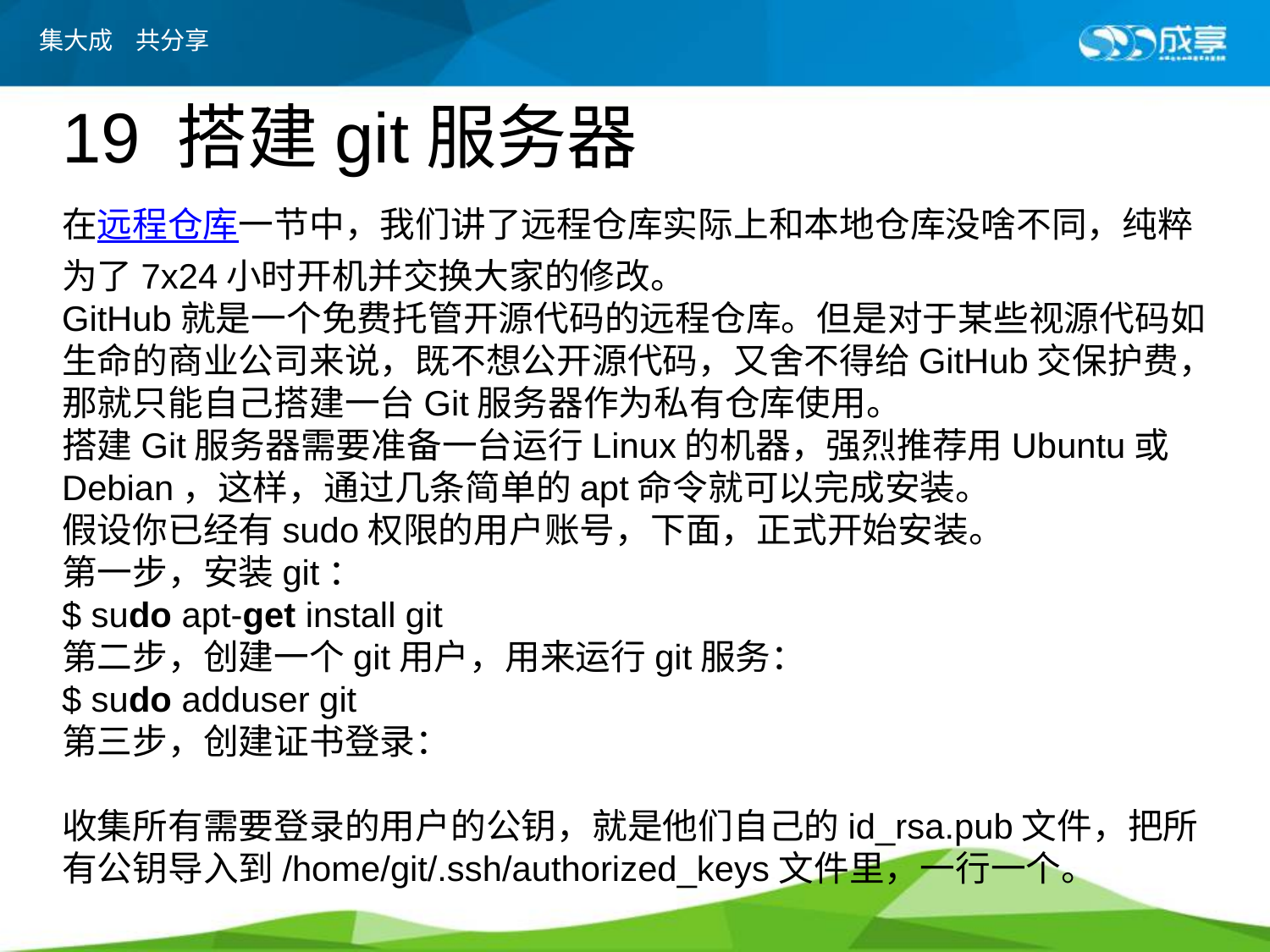

19 搭建git服务器

在远程仓库一节中，我们讲了远程仓库实际上和本地仓库没啥不同，纯粹为了7x24小时开机并交换大家的修改。
GitHub就是一个免费托管开源代码的远程仓库。但是对于某些视源代码如生命的商业公司来说，既不想公开源代码，又舍不得给GitHub交保护费，那就只能自己搭建一台Git服务器作为私有仓库使用。
搭建Git服务器需要准备一台运行Linux的机器，强烈推荐用Ubuntu或Debian，这样，通过几条简单的apt命令就可以完成安装。
假设你已经有sudo权限的用户账号，下面，正式开始安装。
第一步，安装git：
$ sudo apt-get install git
第二步，创建一个git用户，用来运行git服务：
$ sudo adduser git
第三步，创建证书登录：

收集所有需要登录的用户的公钥，就是他们自己的id_rsa.pub文件，把所有公钥导入到/home/git/.ssh/authorized_keys文件里，一行一个。